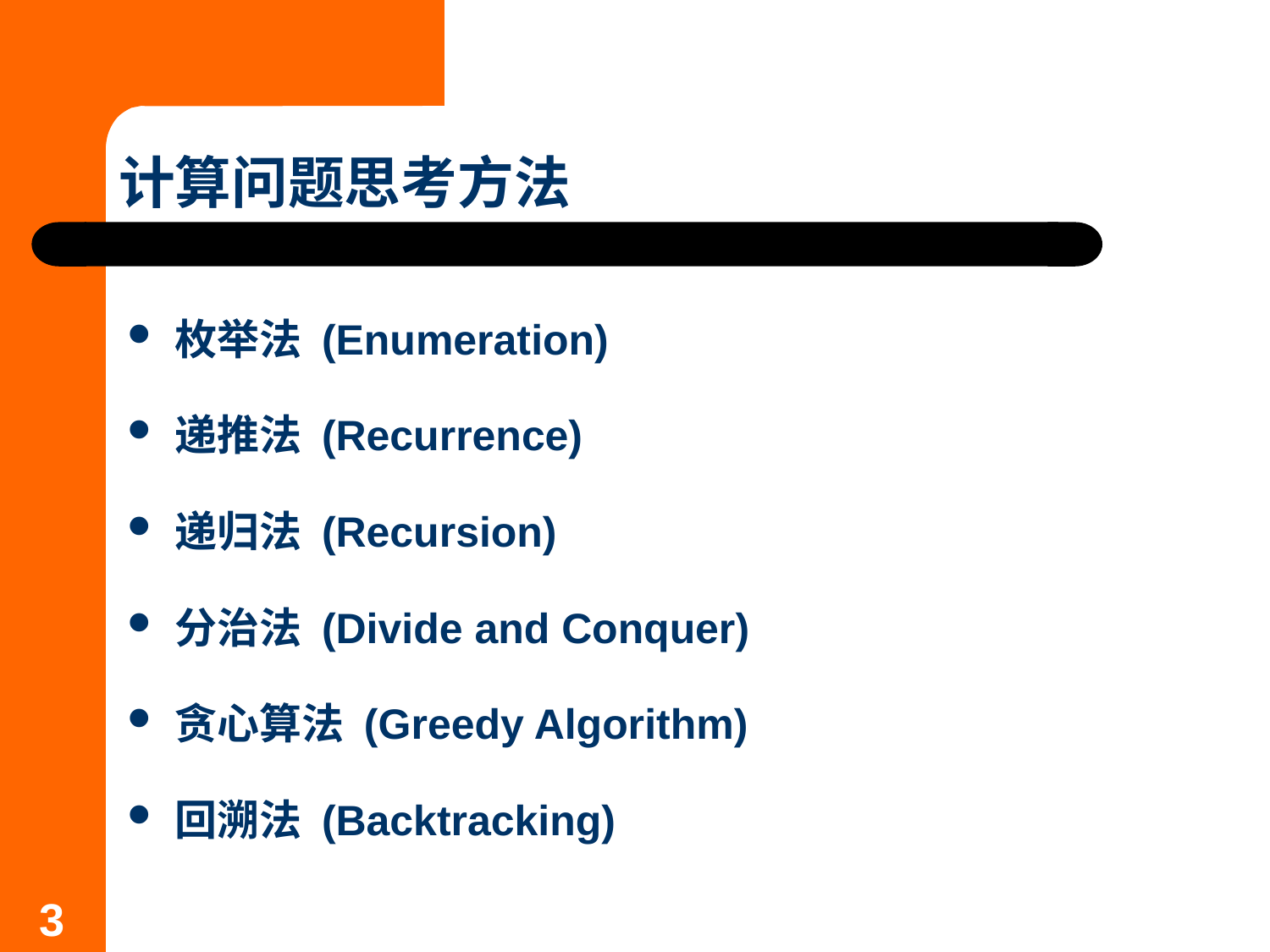

# 计算问题思考方法
枚举法 (Enumeration)
递推法 (Recurrence)
递归法 (Recursion)
分治法 (Divide and Conquer)
贪心算法 (Greedy Algorithm)
回溯法 (Backtracking)
3